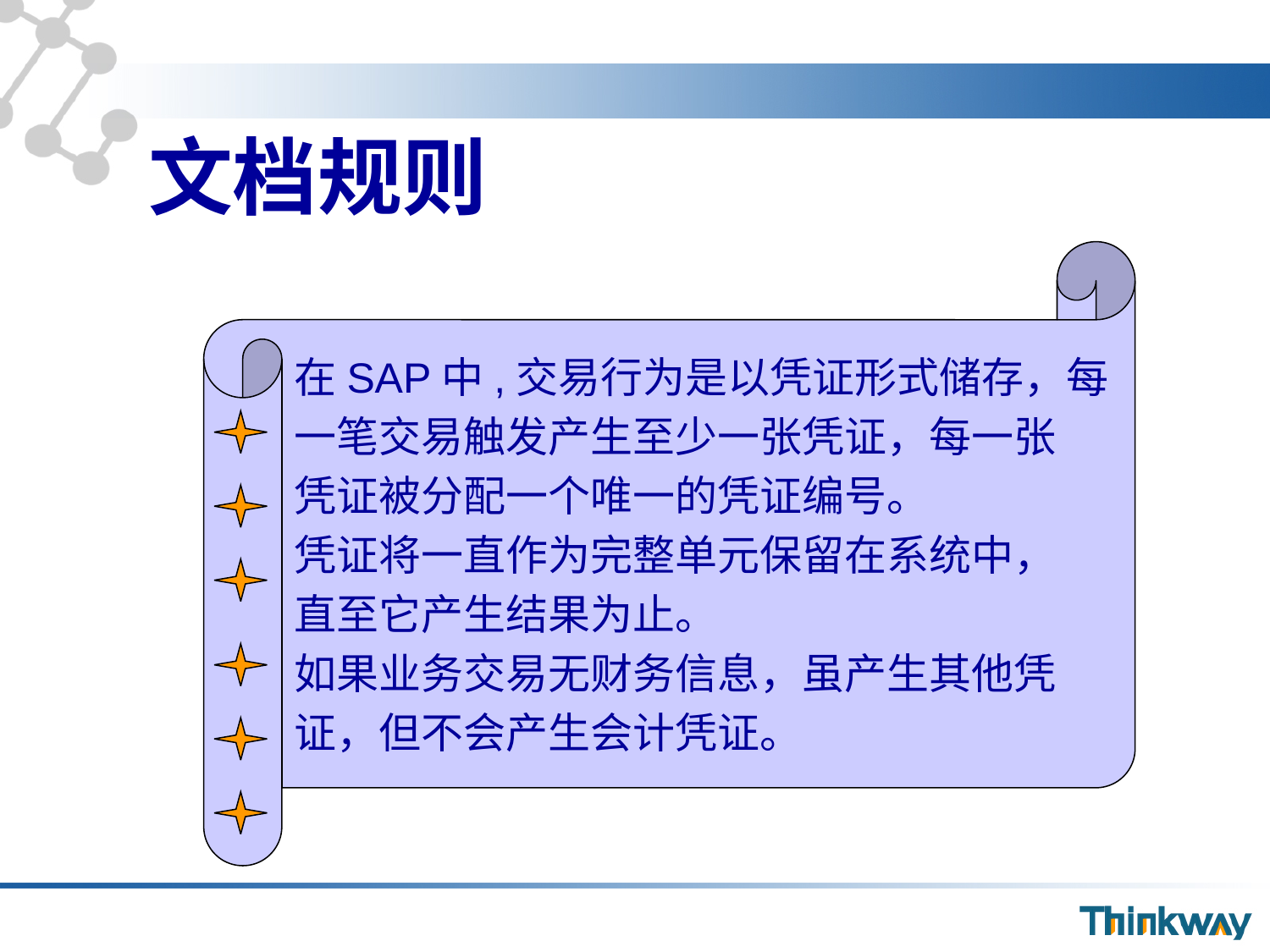

# 文档规则
在SAP中,交易行为是以凭证形式储存，每
一笔交易触发产生至少一张凭证，每一张
凭证被分配一个唯一的凭证编号。
凭证将一直作为完整单元保留在系统中，
直至它产生结果为止。
如果业务交易无财务信息，虽产生其他凭
证，但不会产生会计凭证。